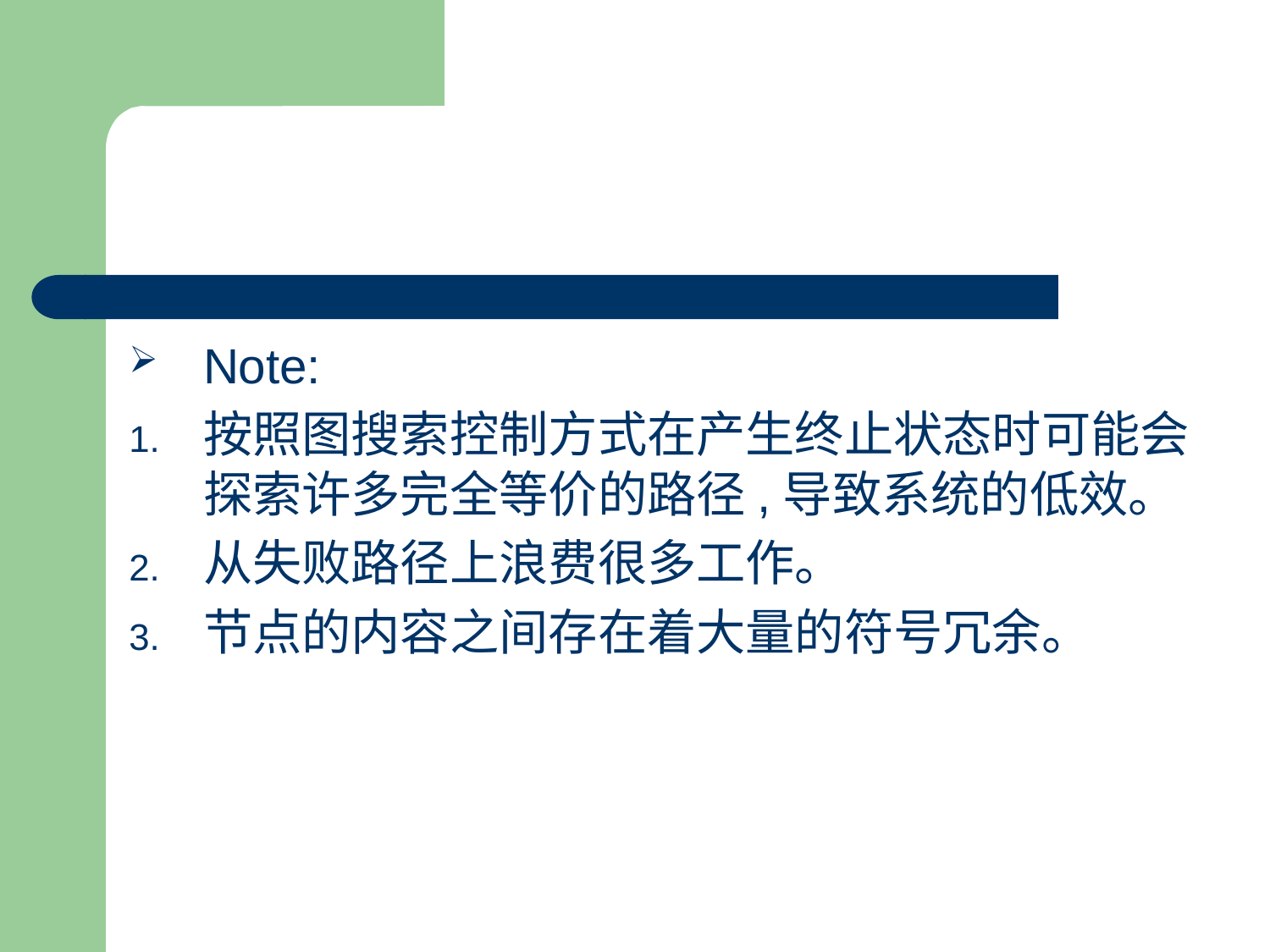

#
Note:
按照图搜索控制方式在产生终止状态时可能会探索许多完全等价的路径,导致系统的低效。
从失败路径上浪费很多工作。
节点的内容之间存在着大量的符号冗余。
47